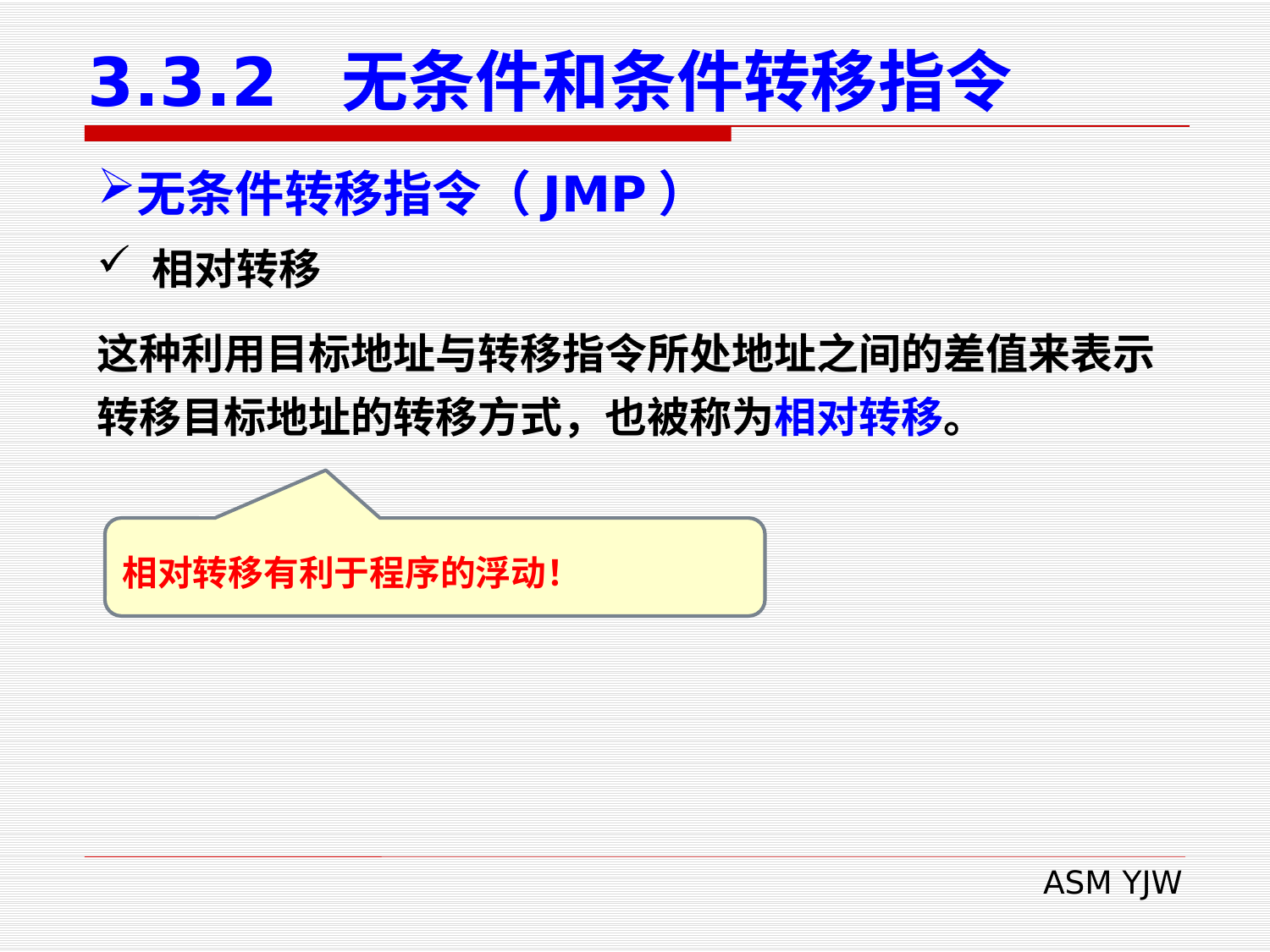

# 3.3.2  无条件和条件转移指令
无条件转移指令（JMP）
 相对转移
这种利用目标地址与转移指令所处地址之间的差值来表示转移目标地址的转移方式，也被称为相对转移。
相对转移有利于程序的浮动！